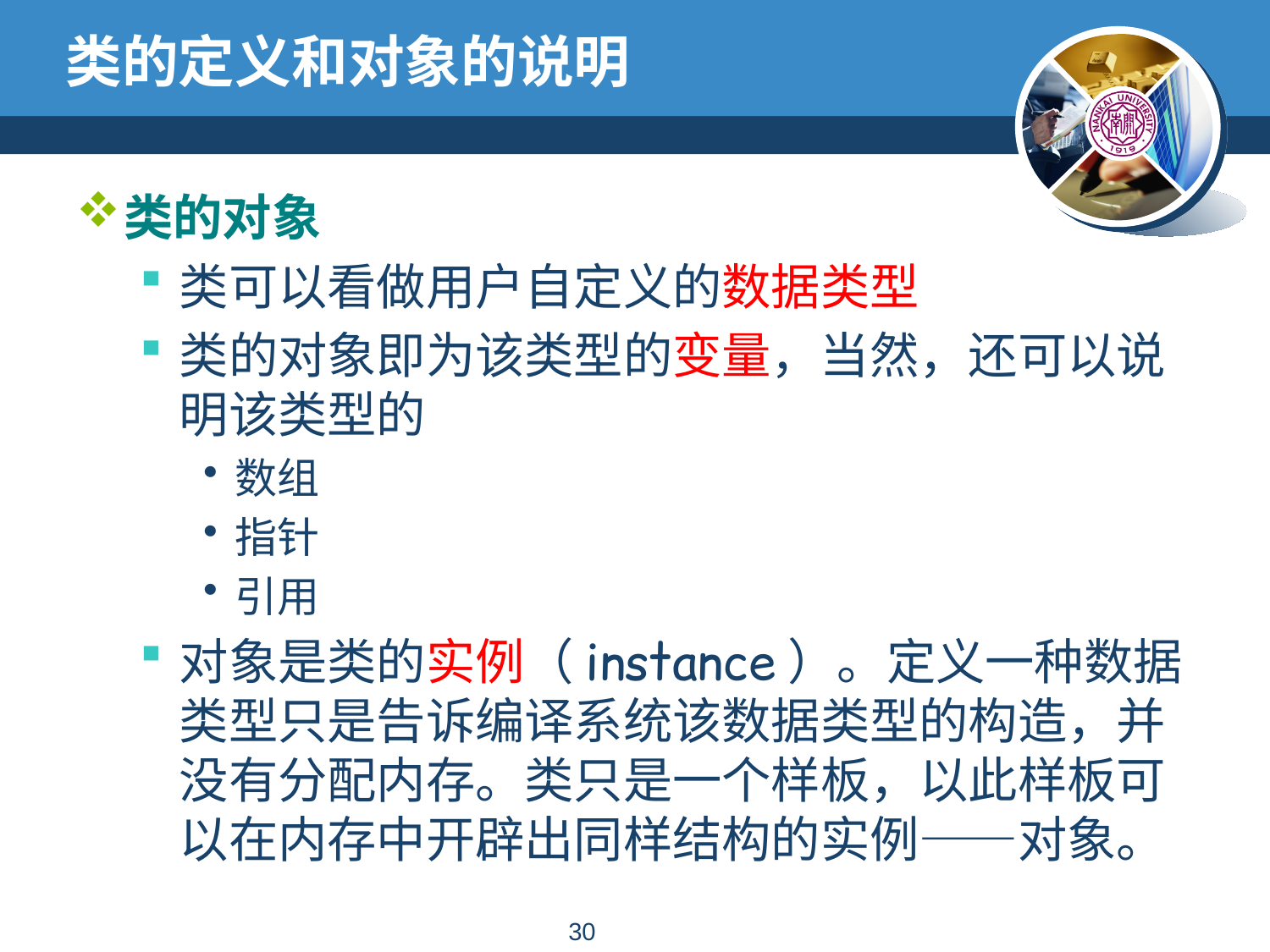

# 类的定义和对象的说明
类的对象
类可以看做用户自定义的数据类型
类的对象即为该类型的变量，当然，还可以说明该类型的
数组
指针
引用
对象是类的实例（instance）。定义一种数据类型只是告诉编译系统该数据类型的构造，并没有分配内存。类只是一个样板，以此样板可以在内存中开辟出同样结构的实例——对象。
30